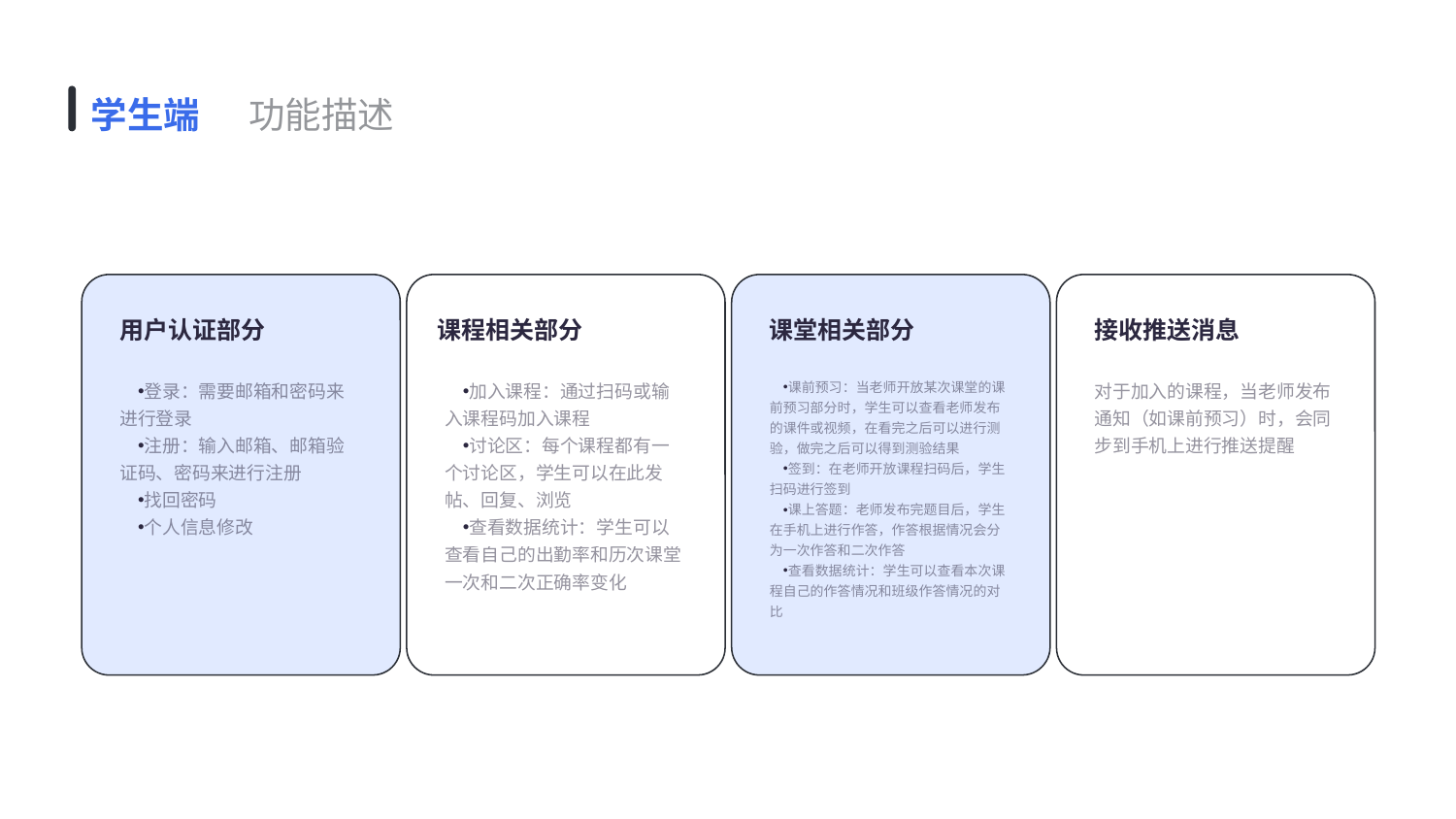

学生端
功能描述

用户认证部分
课程相关部分
课堂相关部分
接收推送消息
登录：需要邮箱和密码来进行登录
注册：输入邮箱、邮箱验证码、密码来进行注册
找回密码
个人信息修改
加入课程：通过扫码或输入课程码加入课程
讨论区：每个课程都有一个讨论区，学生可以在此发帖、回复、浏览
查看数据统计：学生可以查看自己的出勤率和历次课堂一次和二次正确率变化
课前预习：当老师开放某次课堂的课前预习部分时，学生可以查看老师发布的课件或视频，在看完之后可以进行测验，做完之后可以得到测验结果
签到：在老师开放课程扫码后，学生扫码进行签到
课上答题：老师发布完题目后，学生在手机上进行作答，作答根据情况会分为一次作答和二次作答
查看数据统计：学生可以查看本次课程自己的作答情况和班级作答情况的对比
对于加入的课程，当老师发布通知（如课前预习）时，会同步到手机上进行推送提醒